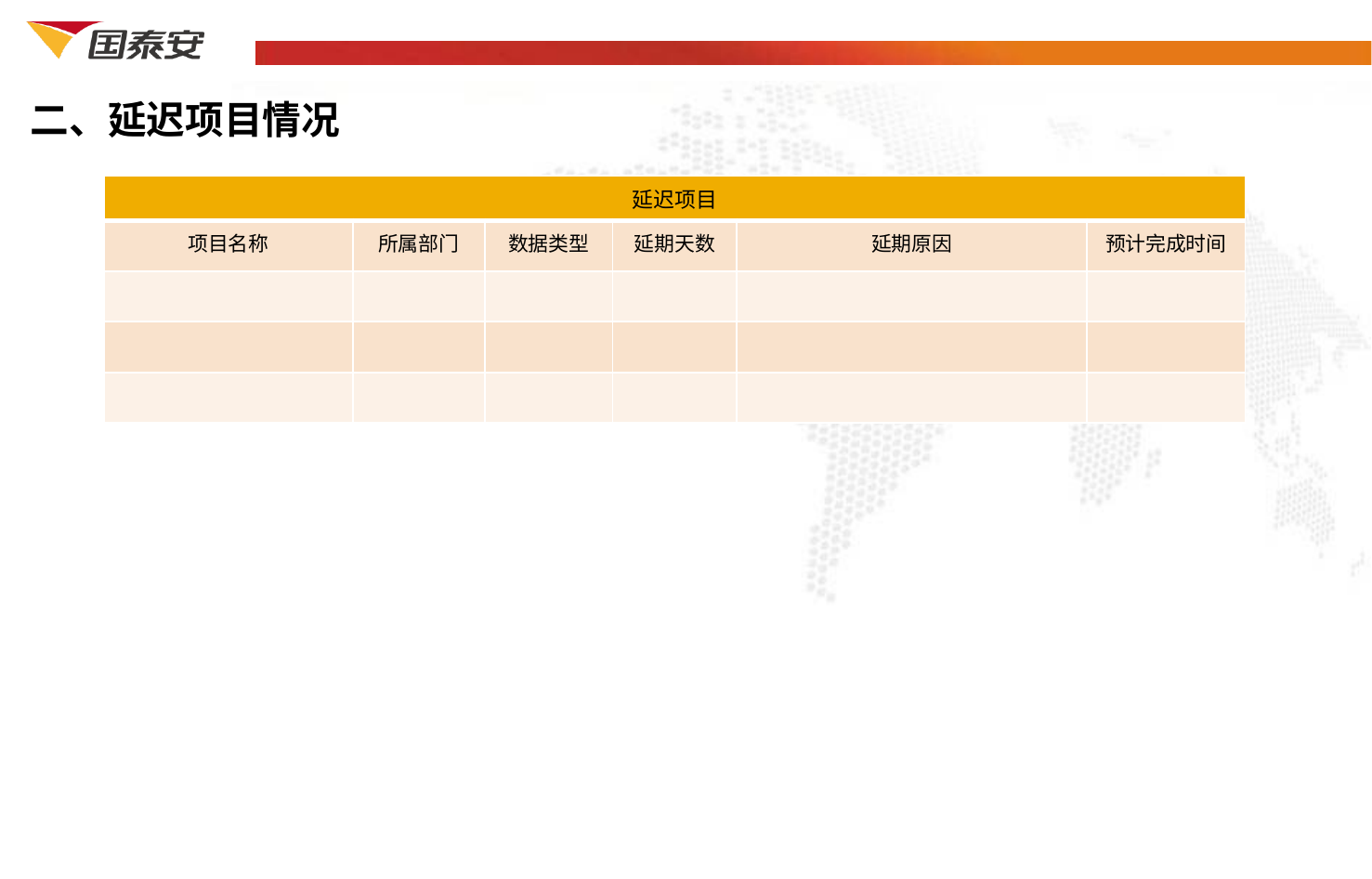

二、延迟项目情况
| 延迟项目 |  |  |  |  |  |
| --- | --- | --- | --- | --- | --- |
| 项目名称 | 所属部门 | 数据类型 | 延期天数 | 延期原因 | 预计完成时间 |
|  |  |  |  |  |  |
|  |  |  |  |  |  |
|  |  |  |  |  |  |